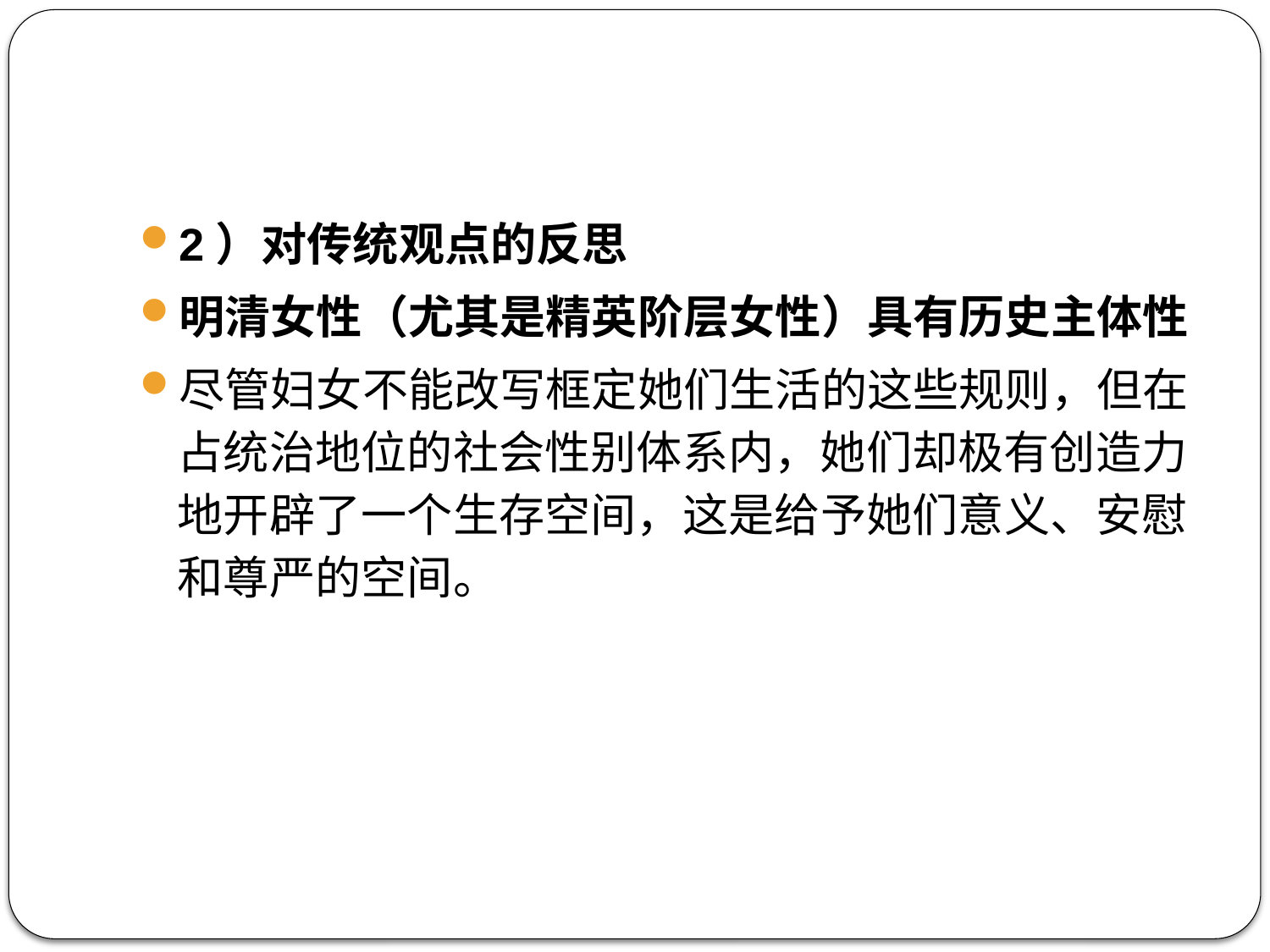

#
2）对传统观点的反思
明清女性（尤其是精英阶层女性）具有历史主体性
尽管妇女不能改写框定她们生活的这些规则，但在占统治地位的社会性别体系内，她们却极有创造力地开辟了一个生存空间，这是给予她们意义、安慰和尊严的空间。